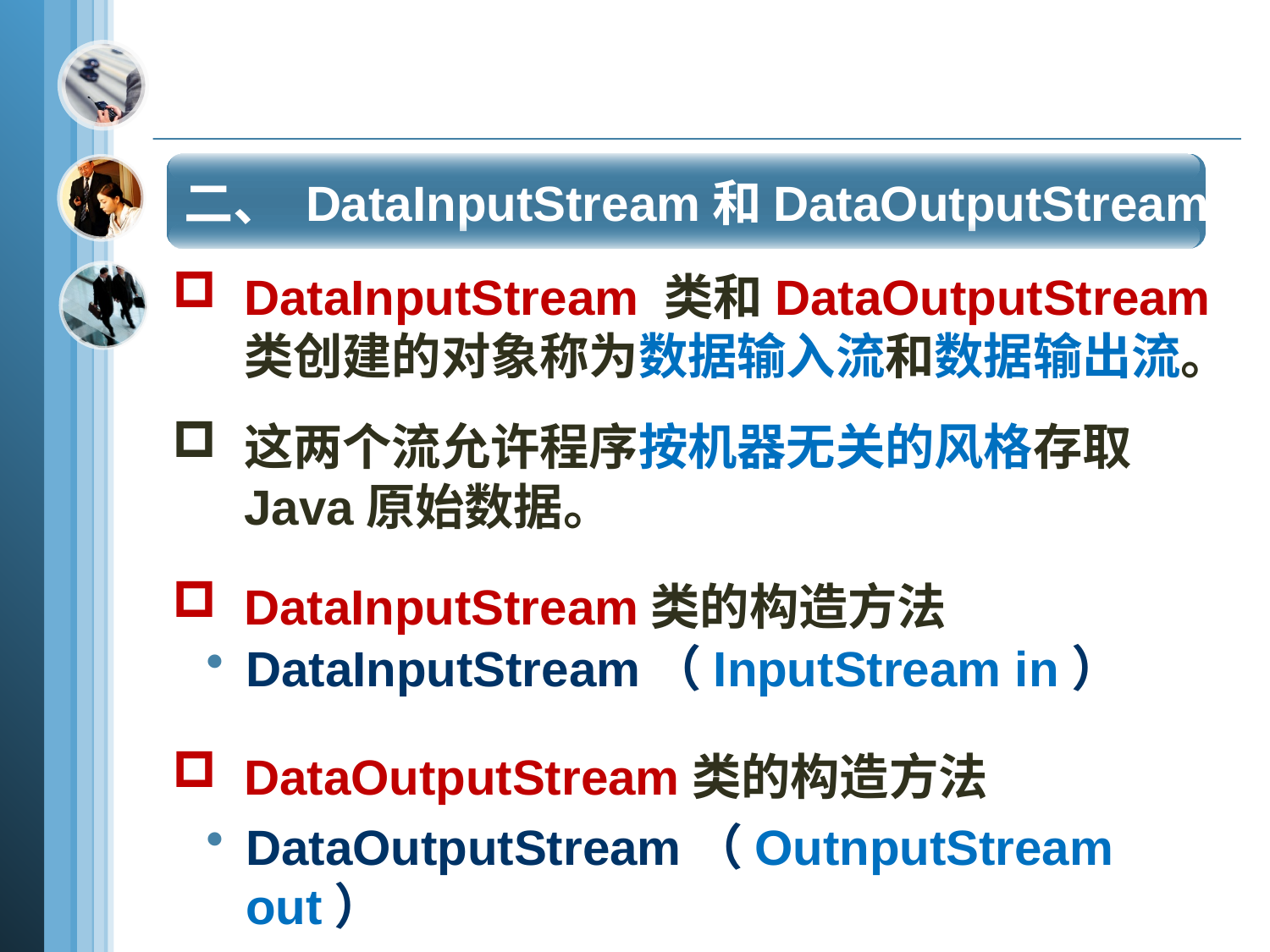

二、 DataInputStream和DataOutputStream

DataInputStream 类和DataOutputStream类创建的对象称为数据输入流和数据输出流。
这两个流允许程序按机器无关的风格存取Java原始数据。
DataInputStream类的构造方法
DataInputStream（InputStream in）
DataOutputStream类的构造方法
DataOutputStream（OutnputStream out）